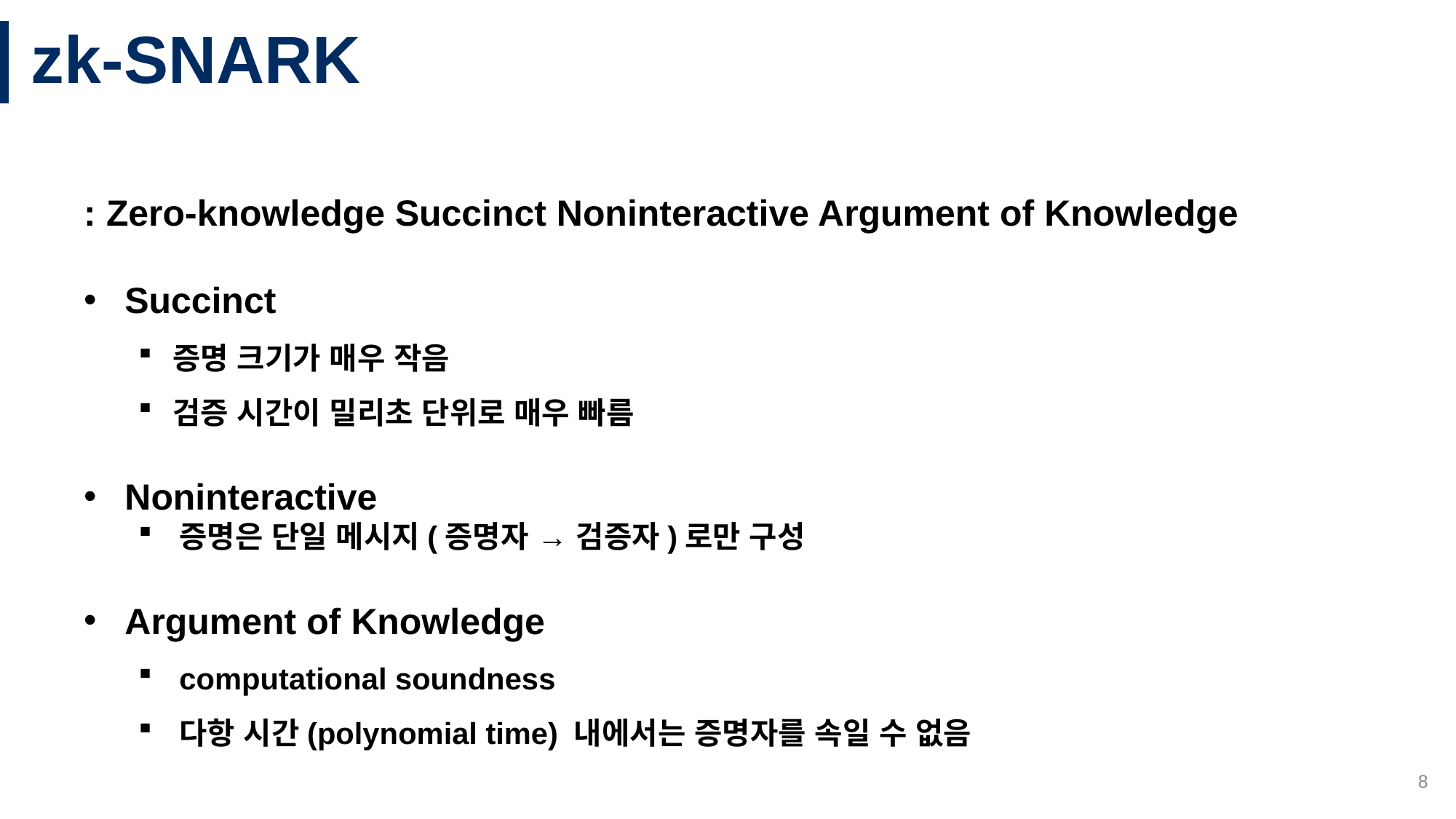

# zk-SNARK
: Zero-knowledge Succinct Noninteractive Argument of Knowledge
Succinct
증명 크기가 매우 작음
검증 시간이 밀리초 단위로 매우 빠름
Noninteractive
증명은 단일 메시지(증명자 → 검증자)로만 구성
Argument of Knowledge
computational soundness
다항 시간(polynomial time) 내에서는 증명자를 속일 수 없음
8